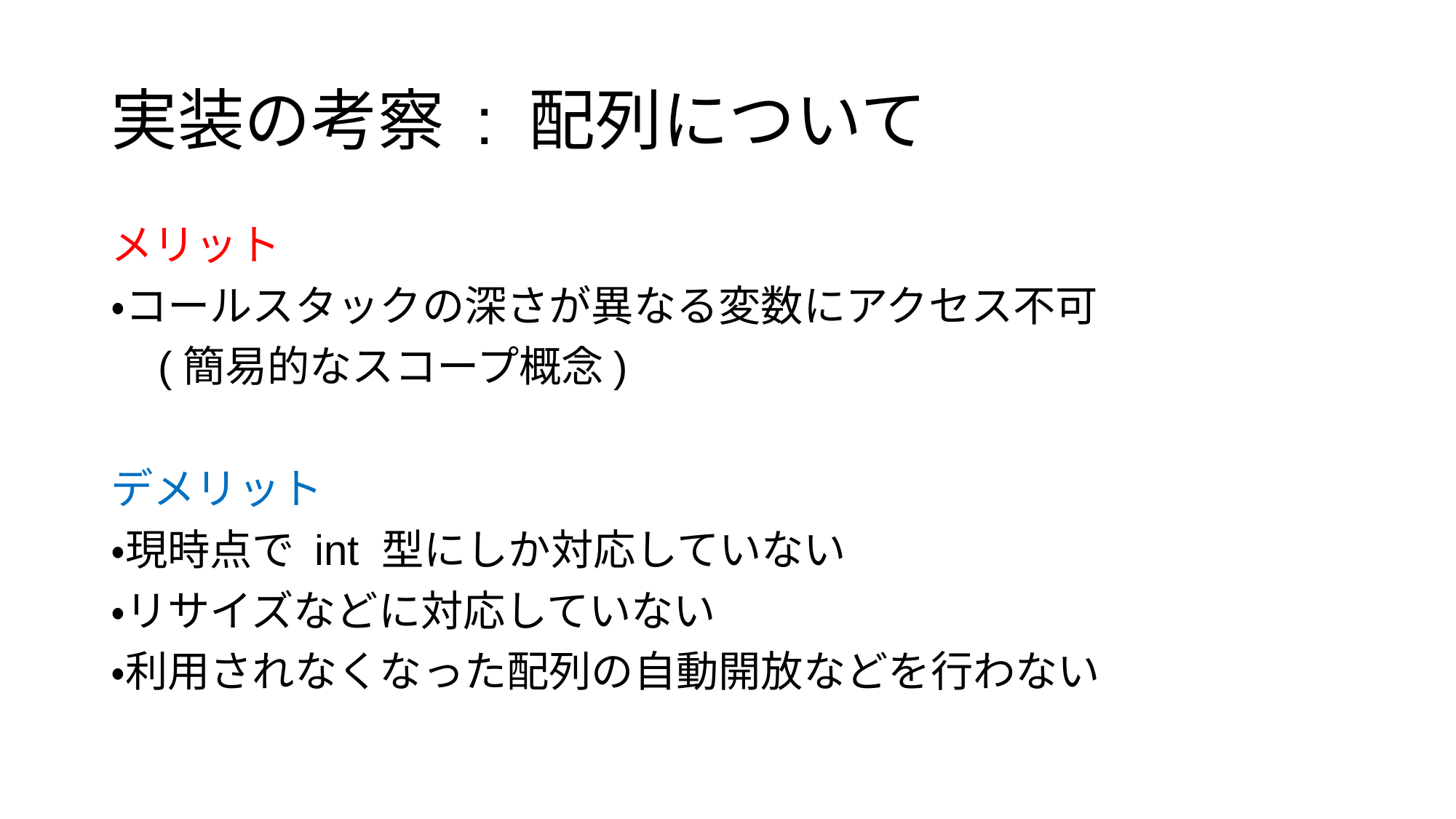

# 実装の考察 : 配列について
メリット
・コールスタックの深さが異なる変数にアクセス不可
    (簡易的なスコープ概念)

デメリット
・現時点で int 型にしか対応していない
・リサイズなどに対応していない
・利用されなくなった配列の自動開放などを行わない